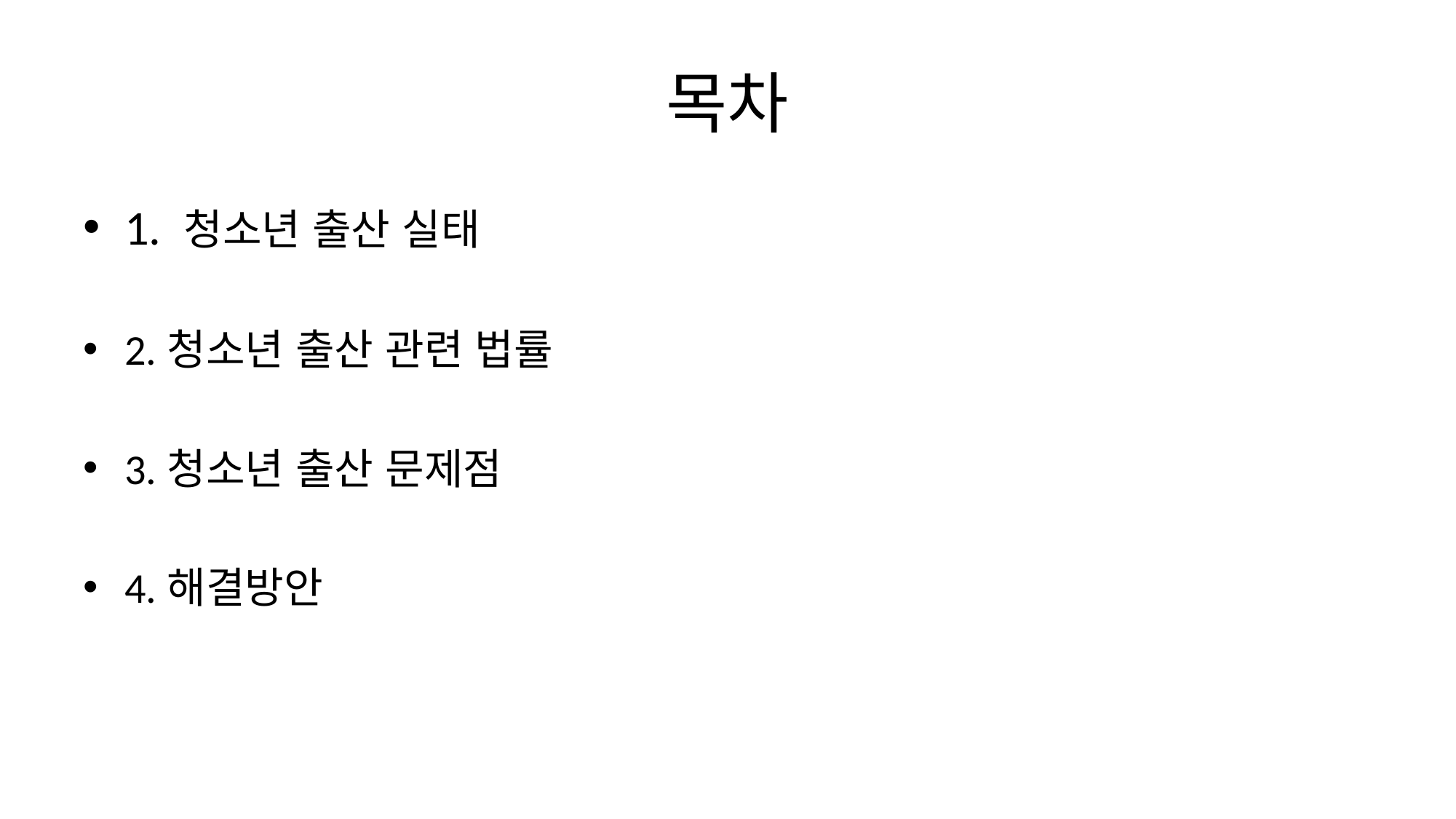

# 목차
1. 청소년 출산 실태

2.청소년 출산 관련 법률

3.청소년 출산 문제점

4.해결방안